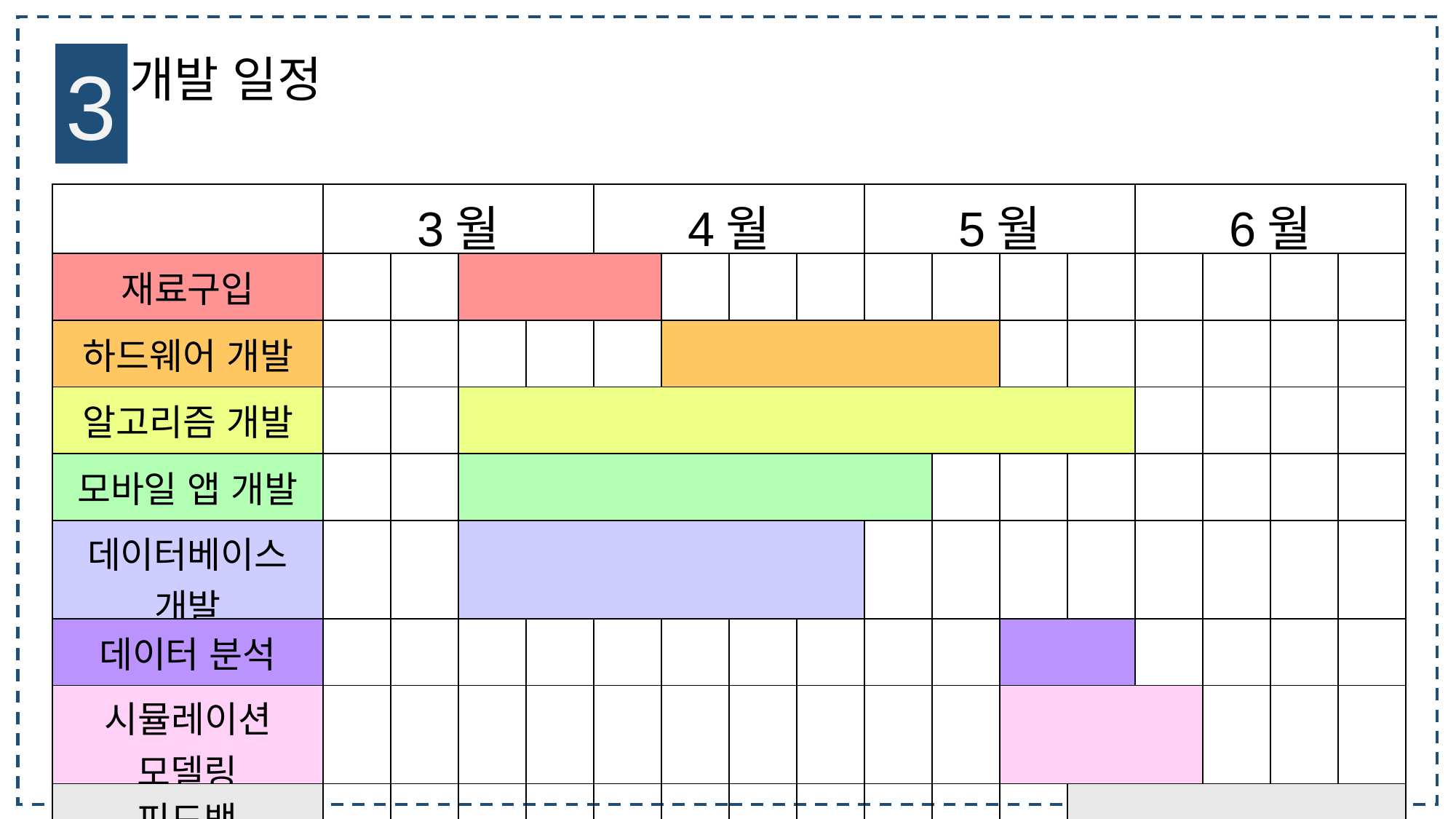

3
개발 일정
|  | 3월 |  |  |  | 4월 |  |  |  | 5월 |  |  |  | 6월 |  |  |  |
| --- | --- | --- | --- | --- | --- | --- | --- | --- | --- | --- | --- | --- | --- | --- | --- | --- |
| 재료구입 |  |  |  |  |  |  |  |  |  |  |  |  |  |  |  |  |
| 하드웨어 개발 |  |  |  |  |  |  |  |  |  |  |  |  |  |  |  |  |
| 알고리즘 개발 |  |  |  |  |  |  |  |  |  |  |  |  |  |  |  |  |
| 모바일 앱 개발 |  |  |  |  |  |  |  |  |  |  |  |  |  |  |  |  |
| 데이터베이스 개발 |  |  |  |  |  |  |  |  |  |  |  |  |  |  |  |  |
| 데이터 분석 |  |  |  |  |  |  |  |  |  |  |  |  |  |  |  |  |
| 시뮬레이션 모델링 |  |  |  |  |  |  |  |  |  |  |  |  |  |  |  |  |
| 피드백 |  |  |  |  |  |  |  |  |  |  |  |  |  |  |  |  |